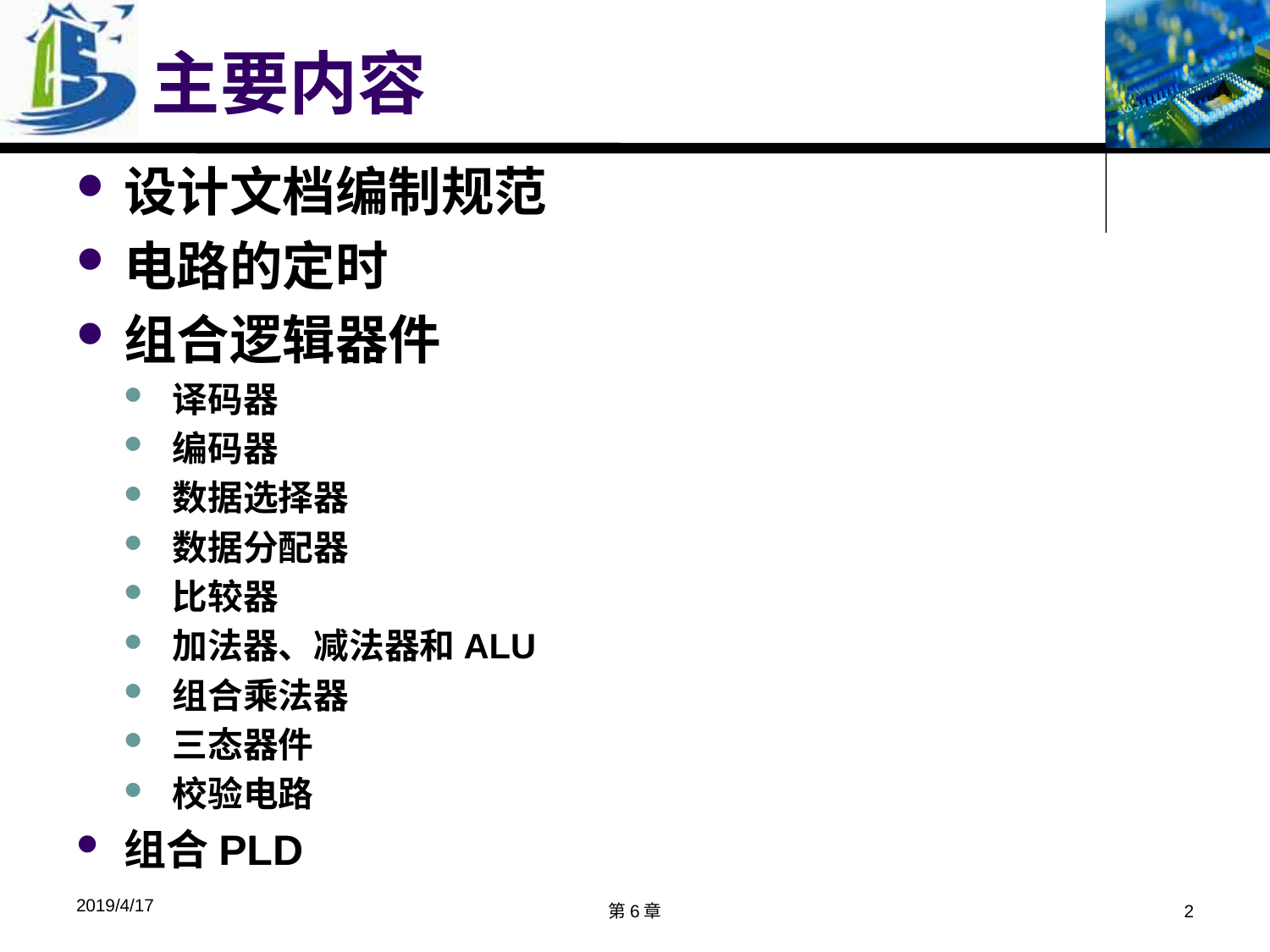

# 主要内容
设计文档编制规范
电路的定时
组合逻辑器件
译码器
编码器
数据选择器
数据分配器
比较器
加法器、减法器和ALU
组合乘法器
三态器件
校验电路
组合PLD
2019/4/17
第6章
2